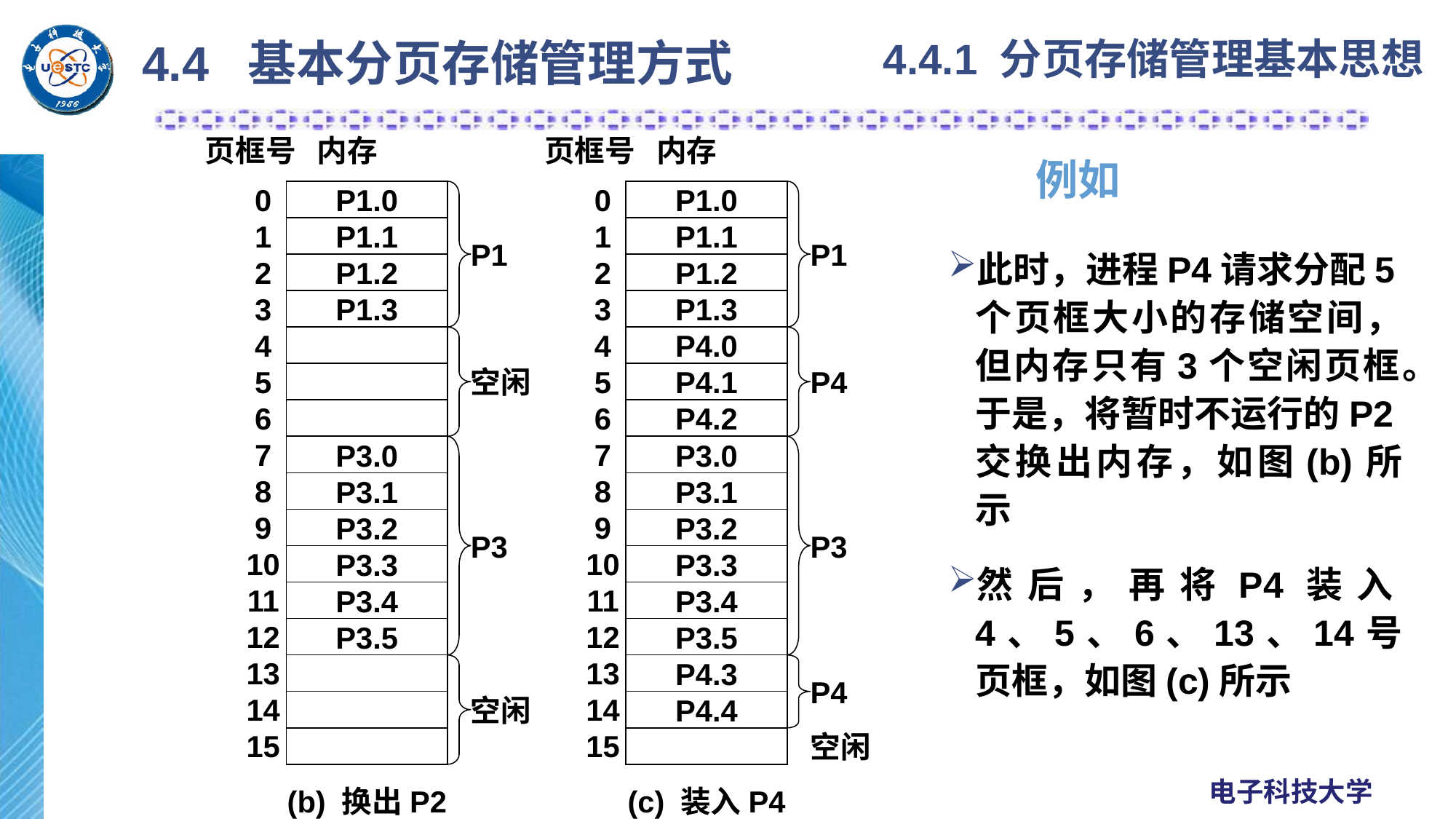

4.4.1 分页存储管理基本思想
4.4  基本分页存储管理方式
页框号   内存
0
1
2
3
4
5
6
7
8
9
10
11
12
13
14
15
P1.0
P1.1
P1.2
P1.3

P3.0
P3.1
P3.2
P3.3
P3.4
P3.5

(b) 换出P2

P1

空闲

P3

空闲
页框号   内存
0
1
2
3
4
5
6
7
8
9
10
11
12
13
14
15
P1.0
P1.1
P1.2
P1.3
P4.0
P4.1
P4.2
P3.0
P3.1
P3.2
P3.3
P3.4
P3.5
P4.3
P4.4

(c) 装入P4

P1

P4

P3

P4
空闲
# 例如
此时，进程P4请求分配5个页框大小的存储空间，但内存只有3个空闲页框。于是，将暂时不运行的P2交换出内存，如图(b)所示
然后，再将P4装入4、5、6、13、14号页框，如图(c)所示